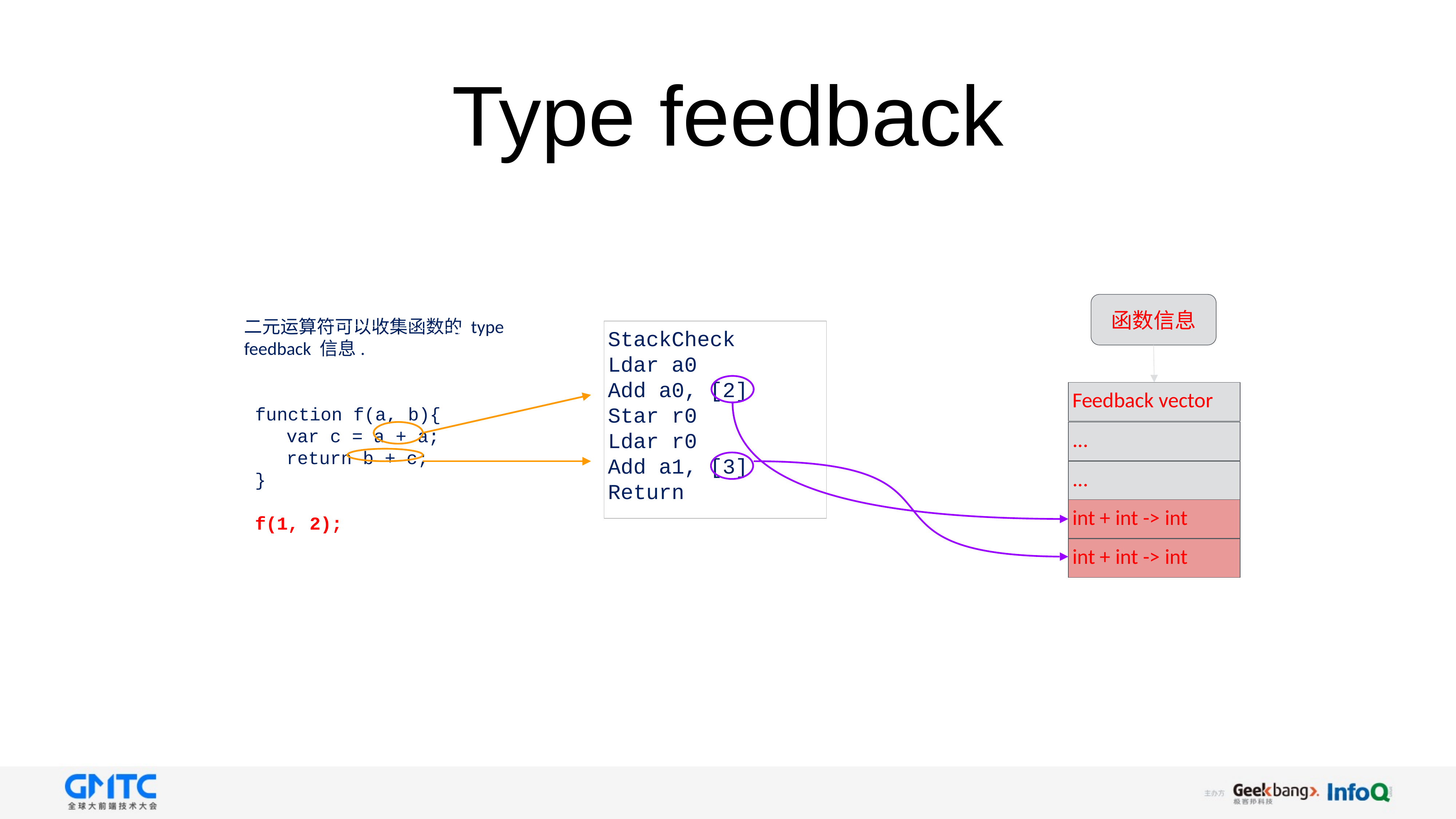

# Type feedback
函数信息
二元运算符可以收集函数的 type feedback 信息.

 function f(a, b){
  var c = a + a;
  return b + c;
 }

 f(1, 2);
StackCheck
Ldar a0
Add a0, [2]
Star r0
Ldar r0
Add a1, [3]
Return

Feedback vector

...

...
int + int -> int
int + int -> int